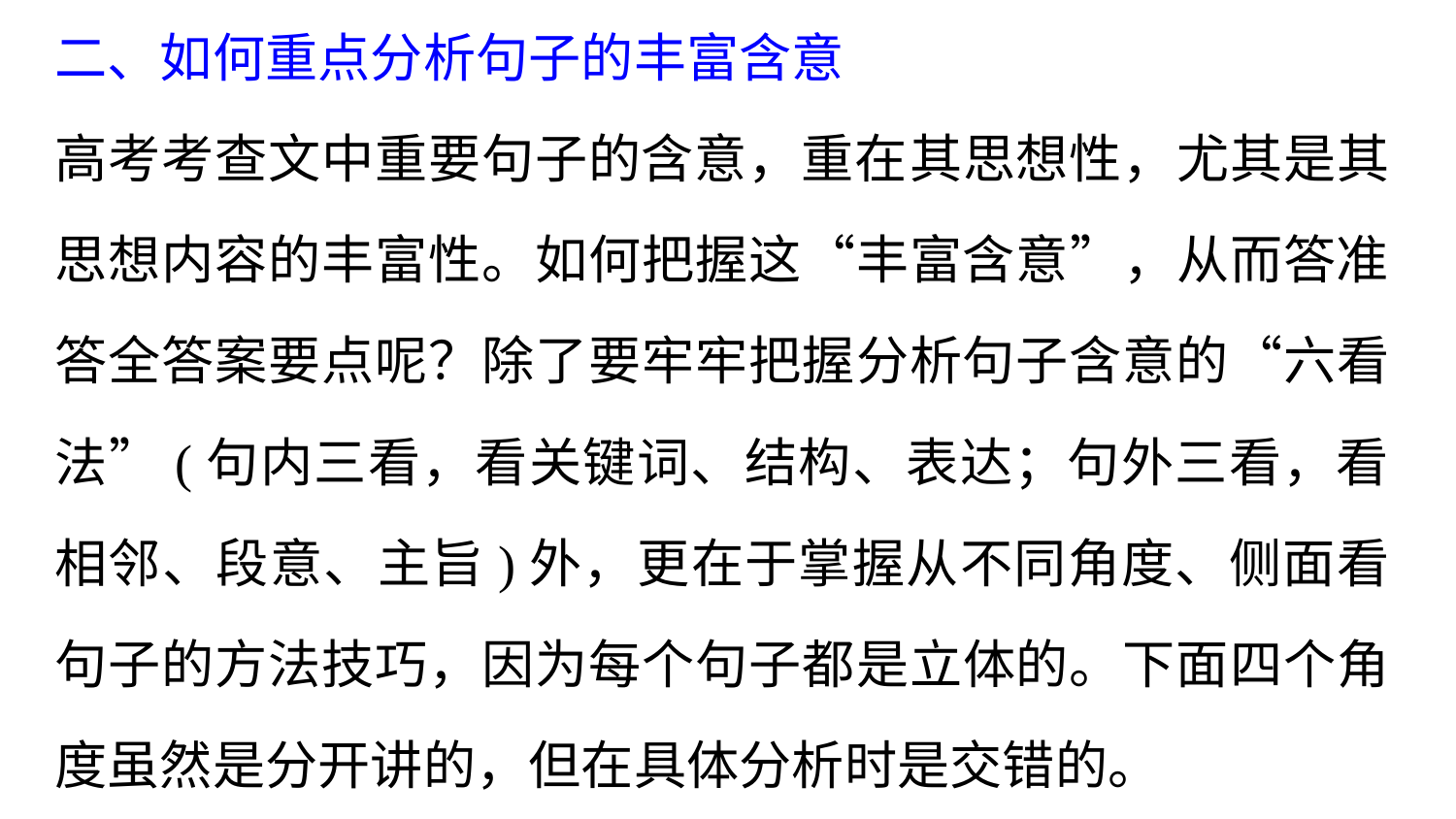

二、如何重点分析句子的丰富含意
高考考查文中重要句子的含意，重在其思想性，尤其是其思想内容的丰富性。如何把握这“丰富含意”，从而答准答全答案要点呢？除了要牢牢把握分析句子含意的“六看法”(句内三看，看关键词、结构、表达；句外三看，看相邻、段意、主旨)外，更在于掌握从不同角度、侧面看句子的方法技巧，因为每个句子都是立体的。下面四个角度虽然是分开讲的，但在具体分析时是交错的。